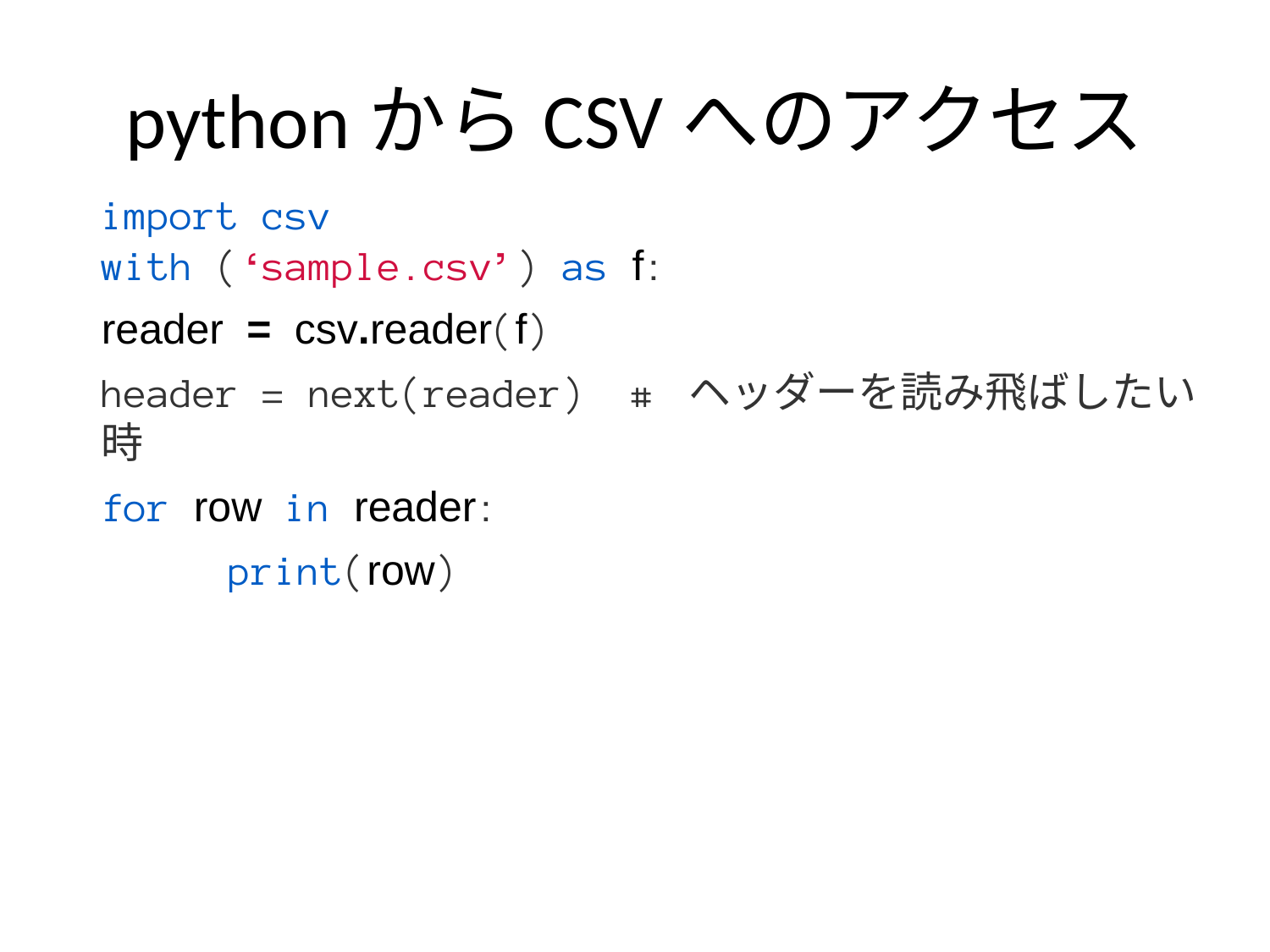

# pythonからCSVへのアクセス
import csv
with (‘sample.csv’) as f:
reader = csv.reader(f)
header = next(reader)  # ヘッダーを読み飛ばしたい時
for row in reader:
	print(row)